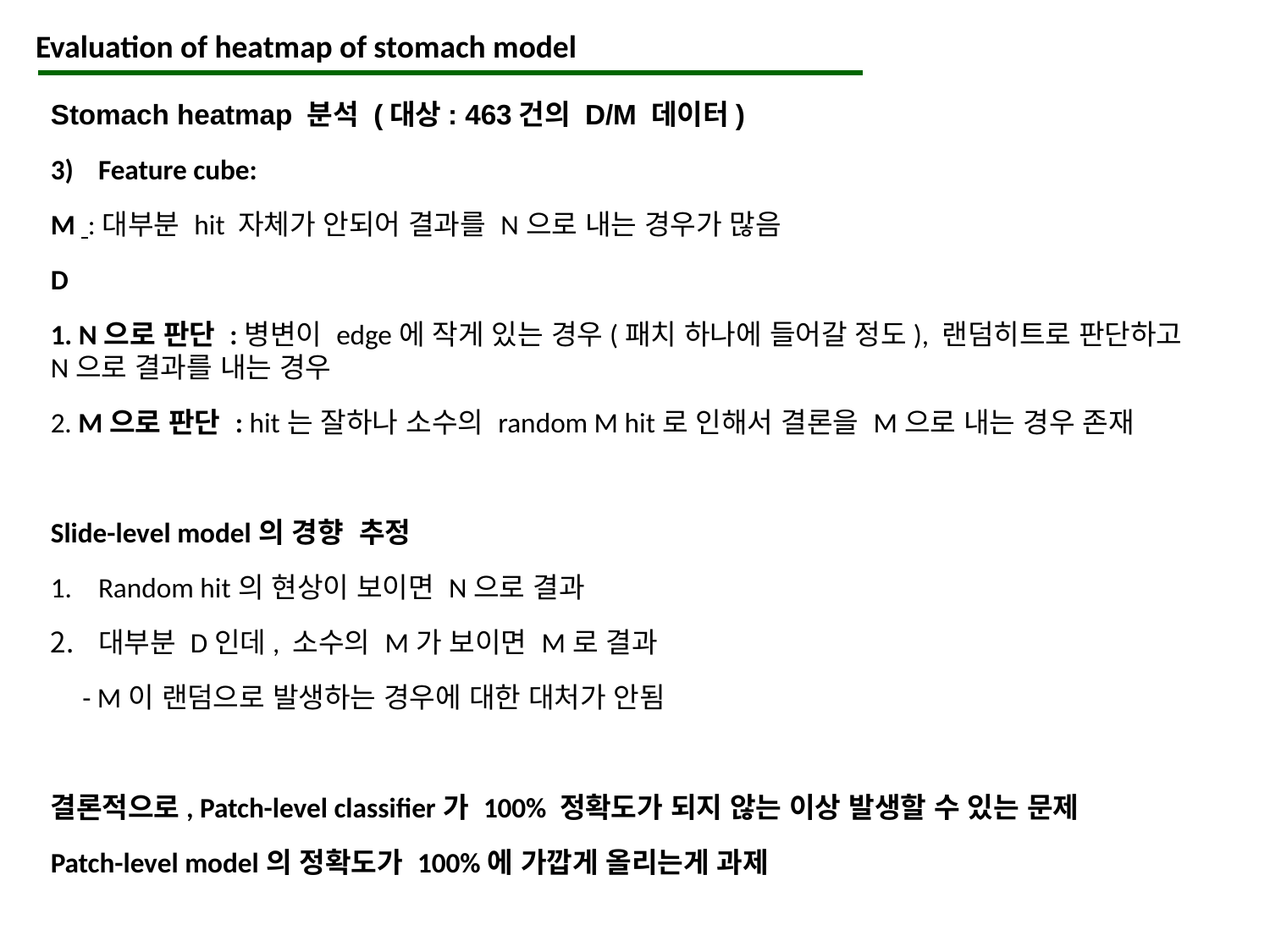

Evaluation of heatmap of stomach model
Stomach heatmap 분석 (대상: 463건의 D/M 데이터)
Feature cube:
M  :대부분 hit 자체가 안되어 결과를 N으로 내는 경우가 많음
D
1. N으로 판단 :병변이 edge에 작게 있는 경우(패치 하나에 들어갈 정도), 랜덤히트로 판단하고 N으로 결과를 내는 경우
2. M으로 판단 : hit는 잘하나 소수의 random M hit로 인해서 결론을 M으로 내는 경우 존재

Slide-level model의 경향  추정
Random hit의 현상이 보이면 N으로 결과
대부분 D인데, 소수의 M가 보이면 M로 결과
     - M이 랜덤으로 발생하는 경우에 대한 대처가 안됨

결론적으로, Patch-level classifier가 100% 정확도가 되지 않는 이상 발생할 수 있는 문제
Patch-level model의 정확도가 100%에 가깝게 올리는게 과제